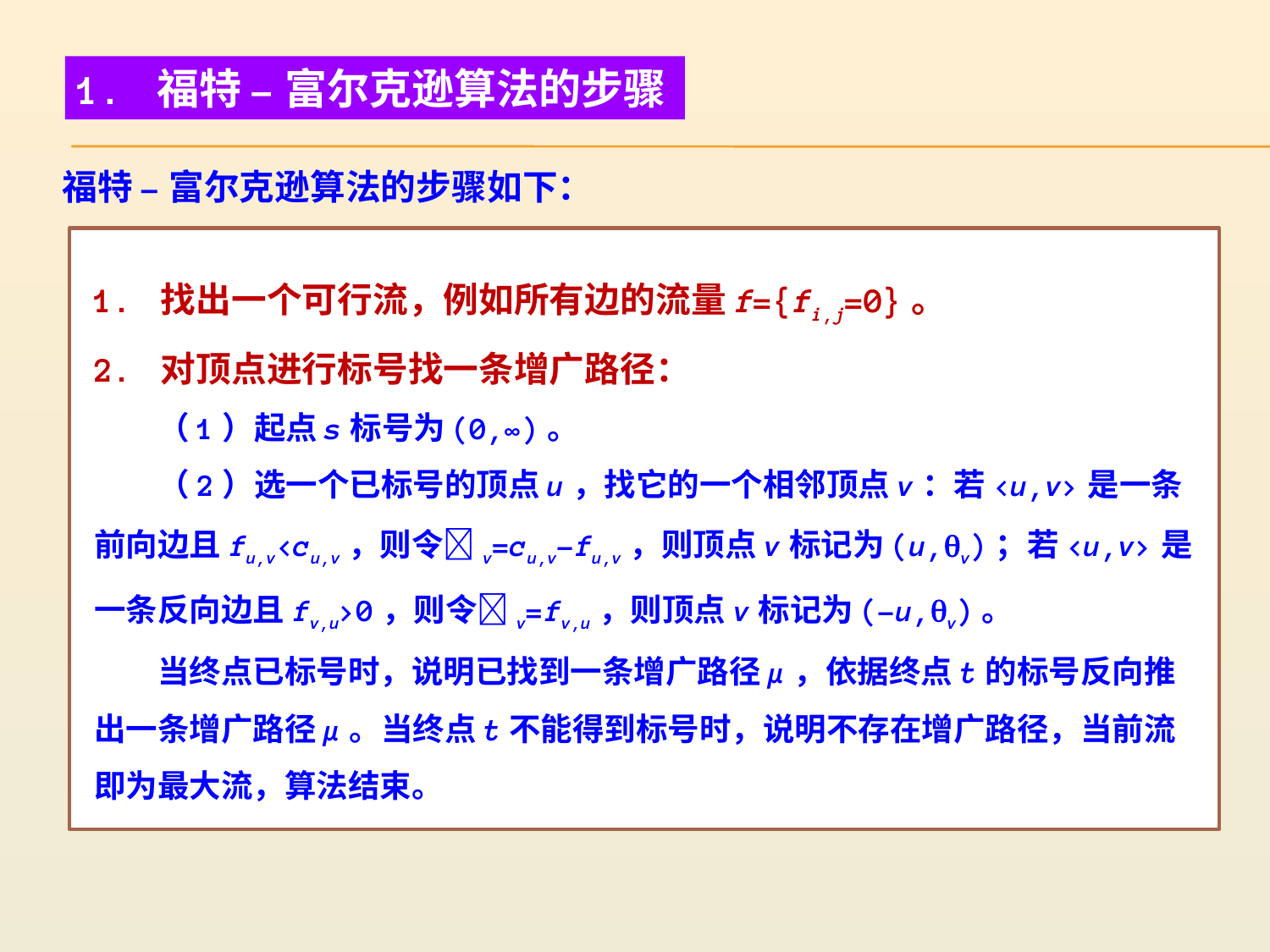

1. 福特-富尔克逊算法的步骤
福特-富尔克逊算法的步骤如下：
1. 找出一个可行流，例如所有边的流量f={fi,j=0}。
2. 对顶点进行标号找一条增广路径：
　　（1）起点s标号为(0,∞)。
　　（2）选一个已标号的顶点u，找它的一个相邻顶点v：若<u,v>是一条前向边且fu,v<cu,v，则令θv=cu,v-fu,v，则顶点v标记为(u,θv)；若<u,v>是一条反向边且fv,u>0，则令θv=fv,u，则顶点v标记为(-u,θv)。
　　当终点已标号时，说明已找到一条增广路径μ，依据终点t的标号反向推出一条增广路径μ。当终点t不能得到标号时，说明不存在增广路径，当前流即为最大流，算法结束。